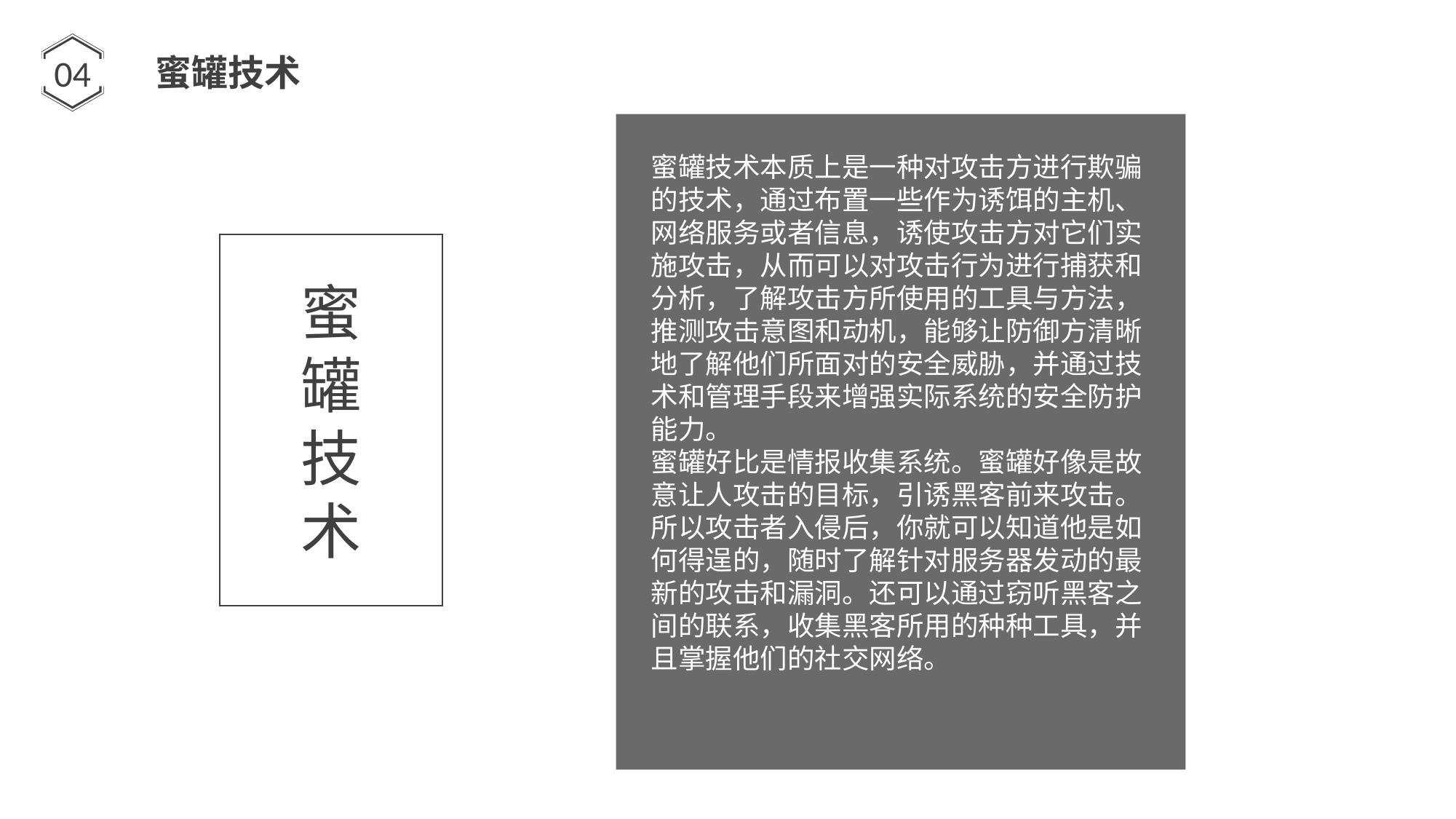

04
蜜罐技术
蜜罐技术本质上是一种对攻击方进行欺骗的技术，通过布置一些作为诱饵的主机、网络服务或者信息，诱使攻击方对它们实施攻击，从而可以对攻击行为进行捕获和分析，了解攻击方所使用的工具与方法，推测攻击意图和动机，能够让防御方清晰地了解他们所面对的安全威胁，并通过技术和管理手段来增强实际系统的安全防护能力。
蜜罐好比是情报收集系统。蜜罐好像是故意让人攻击的目标，引诱黑客前来攻击。所以攻击者入侵后，你就可以知道他是如何得逞的，随时了解针对服务器发动的最新的攻击和漏洞。还可以通过窃听黑客之间的联系，收集黑客所用的种种工具，并且掌握他们的社交网络。

蜜
罐
技
术